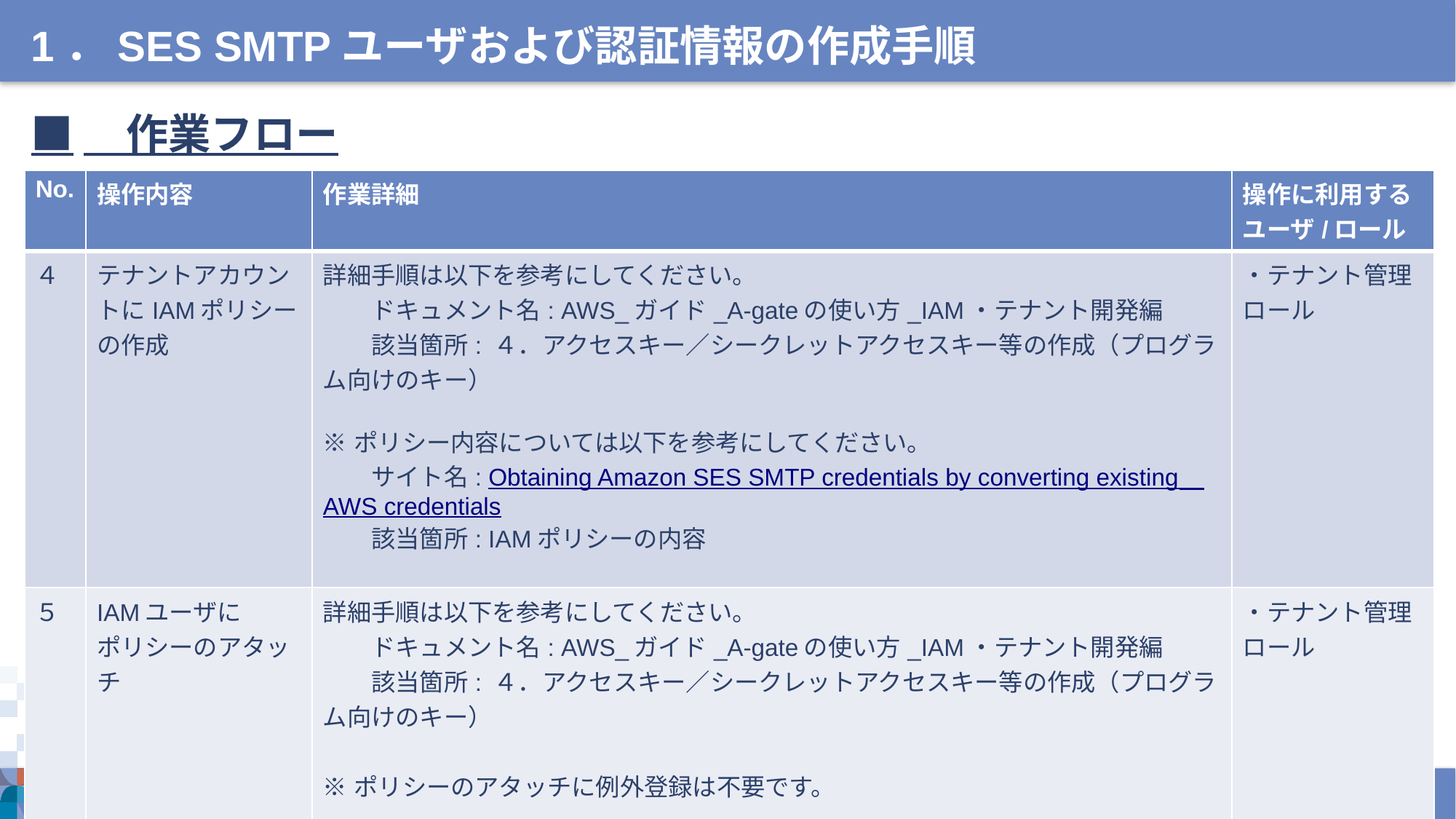

1．SES SMTPユーザおよび認証情報の作成手順
■　作業フロー
| No. | 操作内容 | 作業詳細 | 操作に利用するユーザ/ロール |
| --- | --- | --- | --- |
| ４ | テナントアカウントにIAMポリシーの作成 | 詳細手順は以下を参考にしてください。 　　ドキュメント名: AWS\_ガイド\_A-gateの使い方\_IAM・テナント開発編 　　該当箇所: ４．アクセスキー／シークレットアクセスキー等の作成（プログラム向けのキー） ※ポリシー内容については以下を参考にしてください。 　　サイト名: Obtaining Amazon SES SMTP credentials by converting existing　AWS credentials 　　該当箇所: IAMポリシーの内容 | ・テナント管理ロール |
| ５ | IAMユーザに ポリシーのアタッチ | 詳細手順は以下を参考にしてください。 　　ドキュメント名: AWS\_ガイド\_A-gateの使い方\_IAM・テナント開発編 　　該当箇所: ４．アクセスキー／シークレットアクセスキー等の作成（プログラム向けのキー） ※ポリシーのアタッチに例外登録は不要です。 | ・テナント管理ロール |
| 6 | SES用クレデンシャルに変換 | 詳細手順は以下を参考にしてください。 　　サイト名: 既存のシークレットアクセスキーを Amazon SES SMTP 形式に変換する　　 　　該当箇所: 解決方法 | - |